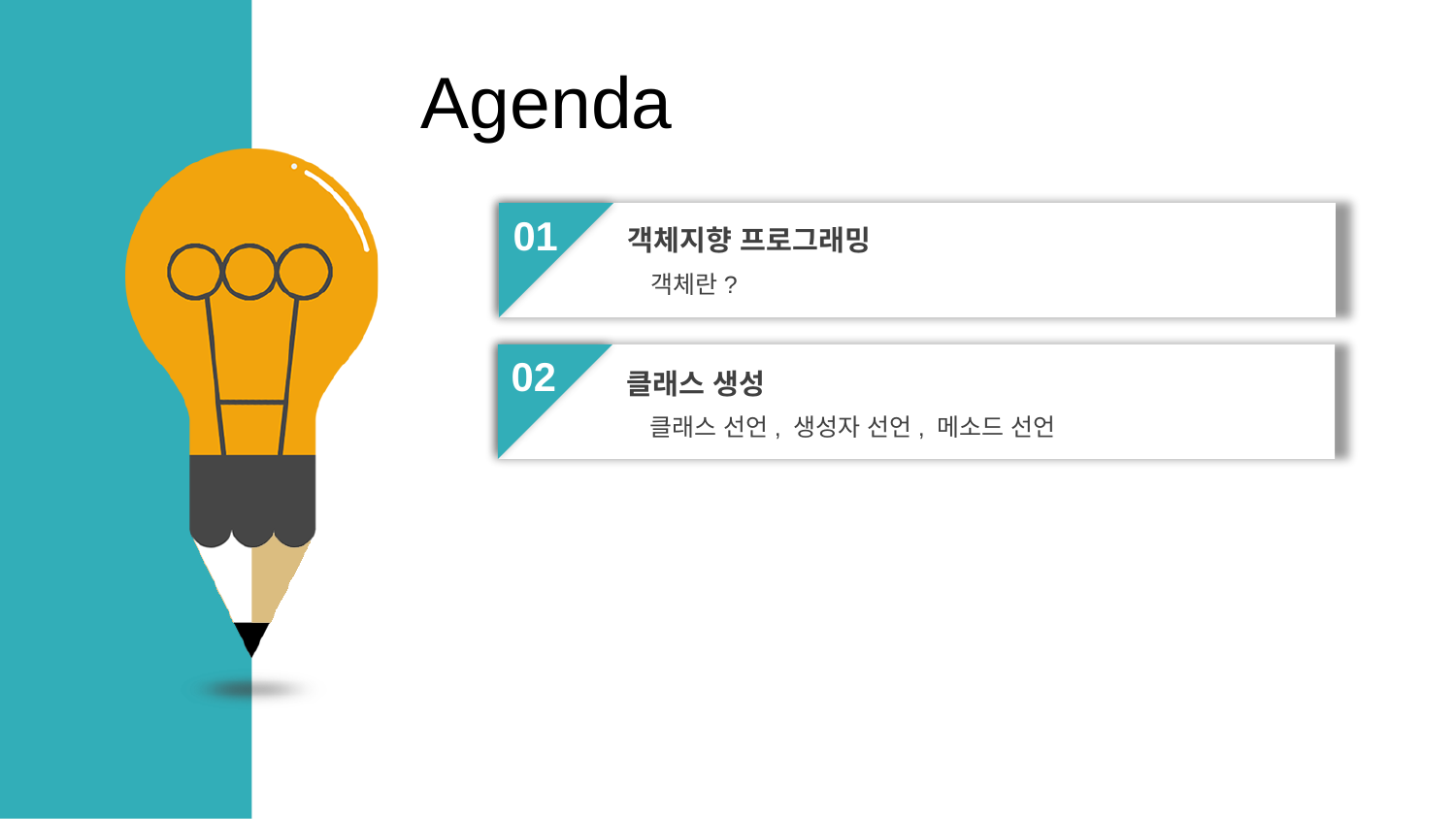

Agenda

01
객체지향 프로그래밍
 객체란?
02

클래스 생성
 클래스 선언, 생성자 선언, 메소드 선언
03
04